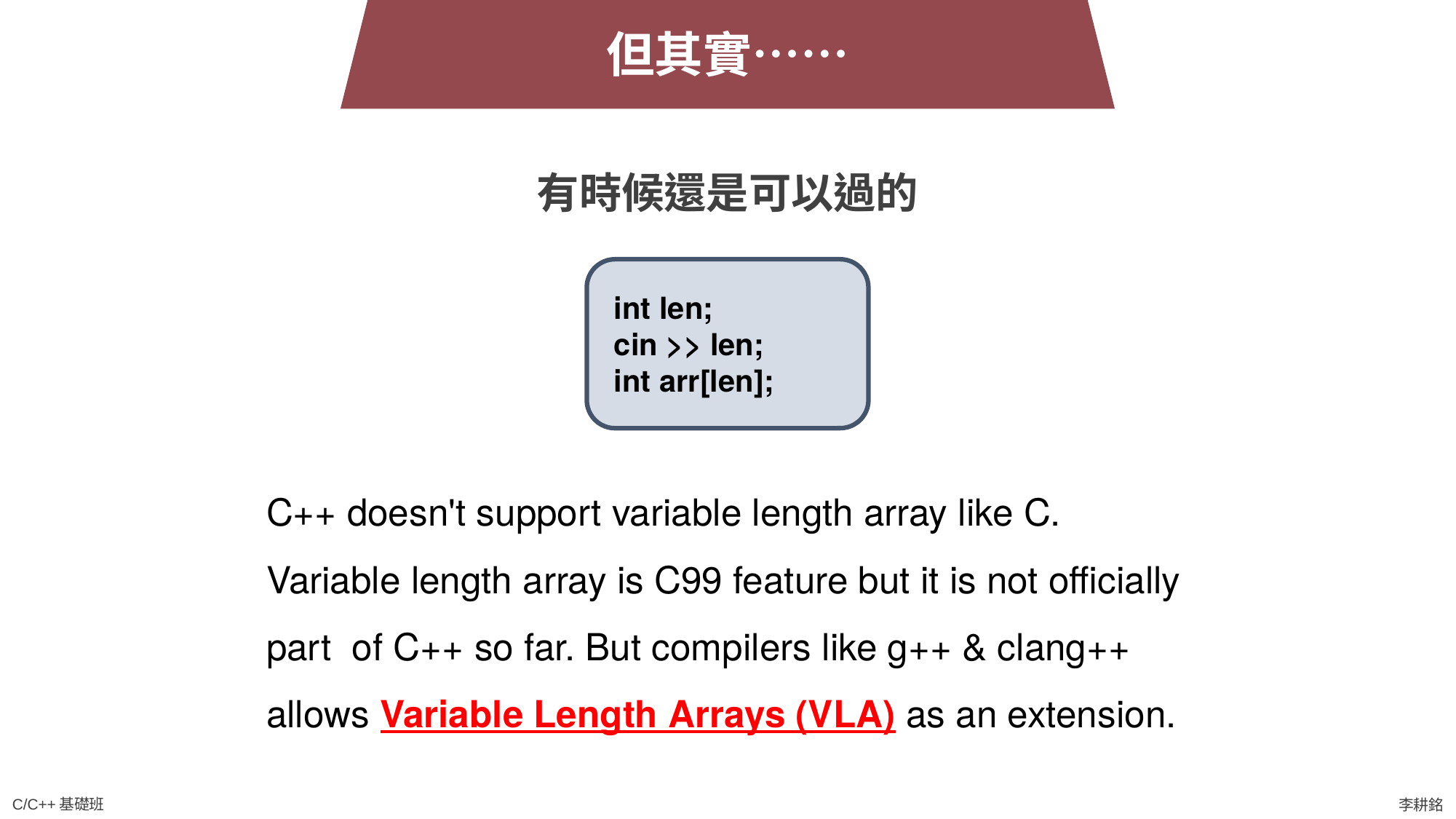

但其實……
有時候還是可以過的
 int len;
 cin >> len;
 int arr[len];
C++ doesn't support variable length array like C. Variable length array is C99 feature but it is not officially part  of C++ so far. But compilers like g++ & clang++ allows Variable Length Arrays (VLA) as an extension.
C/C++基礎班
李耕銘